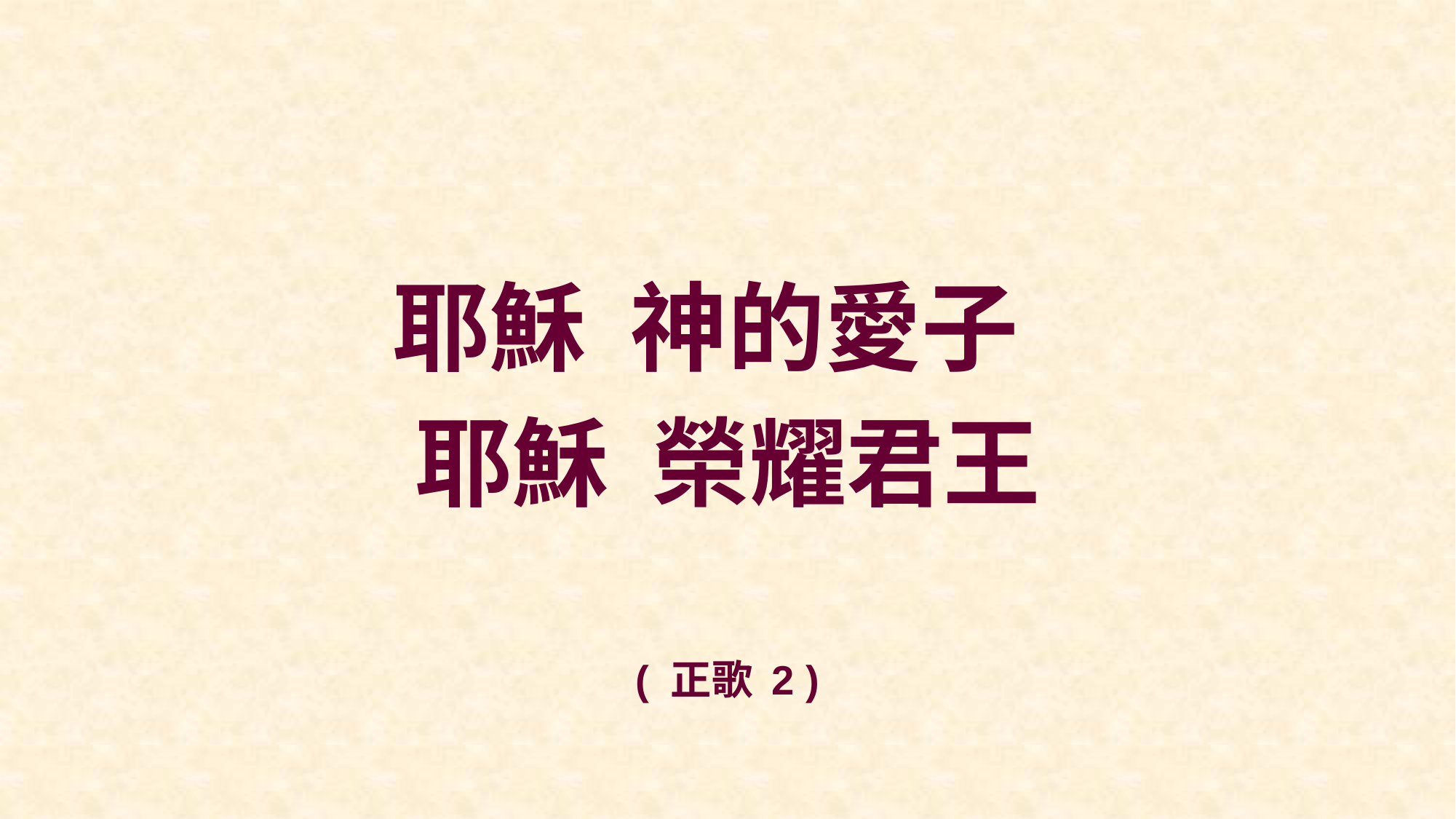

耶穌  神的愛子
耶穌  榮耀君王
( 正歌 2 )